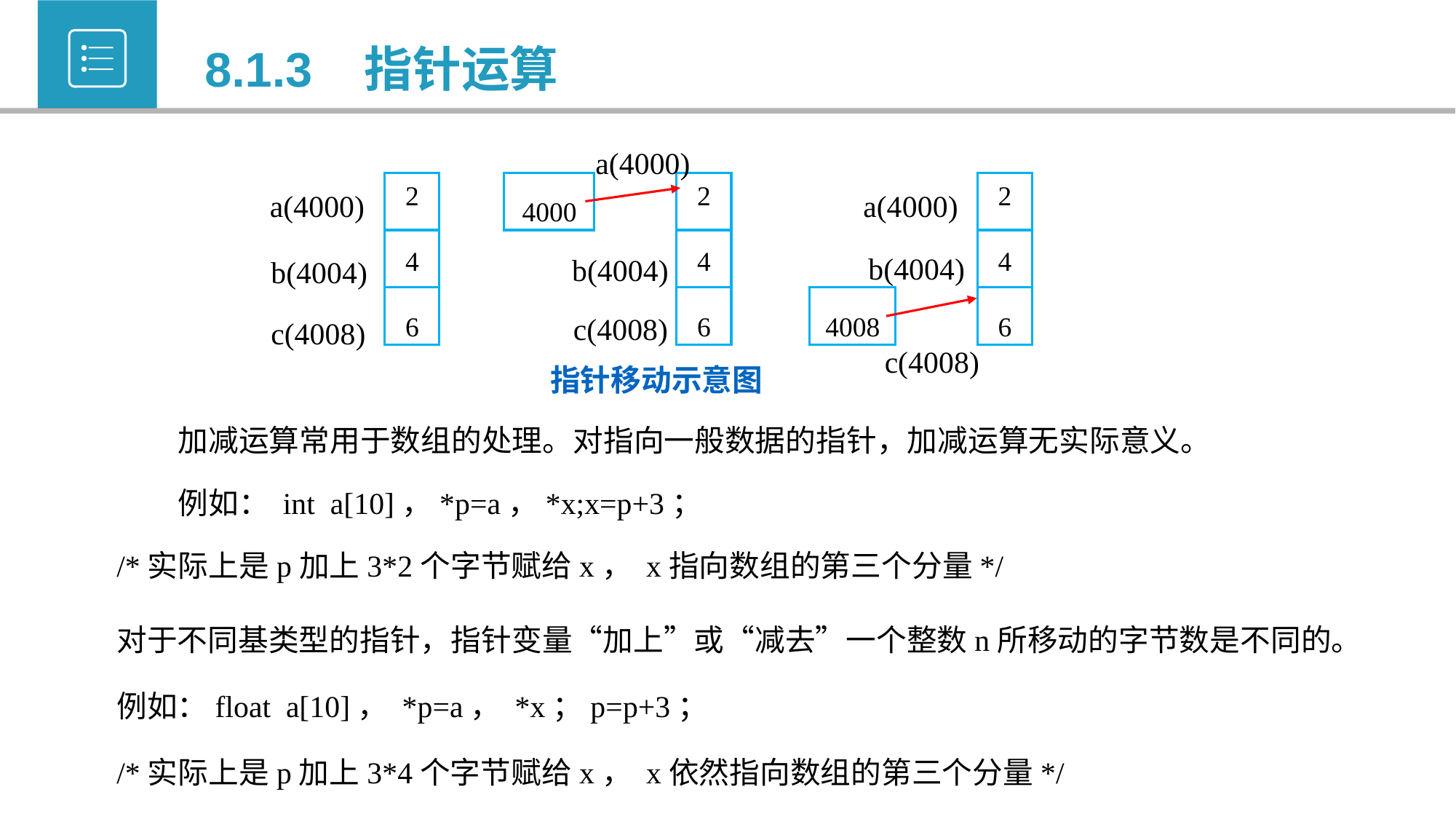

8.1.3   指针运算
a(4000)
a(4000)
a(4000)
2

4

6
4000
2

4

6
2

4

6

4008
b(4004)
b(4004)
b(4004)
c(4008)
c(4008)
c(4008)
指针移动示意图
        加减运算常用于数组的处理。对指向一般数据的指针，加减运算无实际意义。
        例如： int  a[10]，*p=a，*x;x=p+3；
/*实际上是p加上3*2个字节赋给x， x指向数组的第三个分量*/
对于不同基类型的指针，指针变量“加上”或“减去”一个整数n所移动的字节数是不同的。
例如：float  a[10]， *p=a， *x；p=p+3；
/*实际上是p加上3*4个字节赋给x， x依然指向数组的第三个分量*/